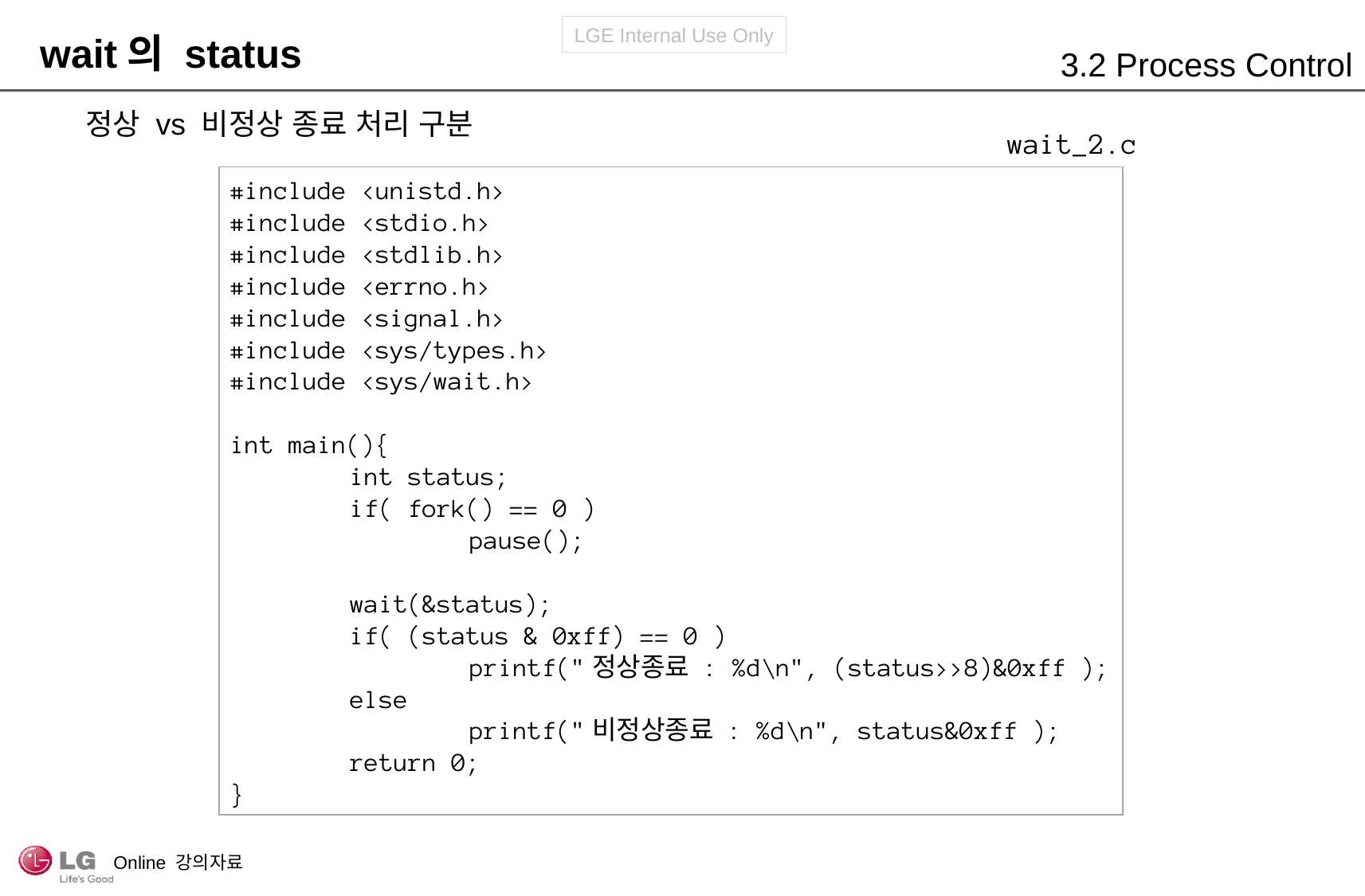

wait의 status
3.2 Process Control

정상 vs 비정상 종료 처리 구분
wait_2.c
#include <unistd.h>
#include <stdio.h>
#include <stdlib.h>
#include <errno.h>
#include <signal.h>
#include <sys/types.h>
#include <sys/wait.h>

int main(){
	int status;
	if( fork() == 0 )
		pause();

	wait(&status);
	if( (status & 0xff) == 0 )
		printf("정상종료 : %d\n", (status>>8)&0xff );
	else
		printf("비정상종료 : %d\n", status&0xff );
	return 0;
}